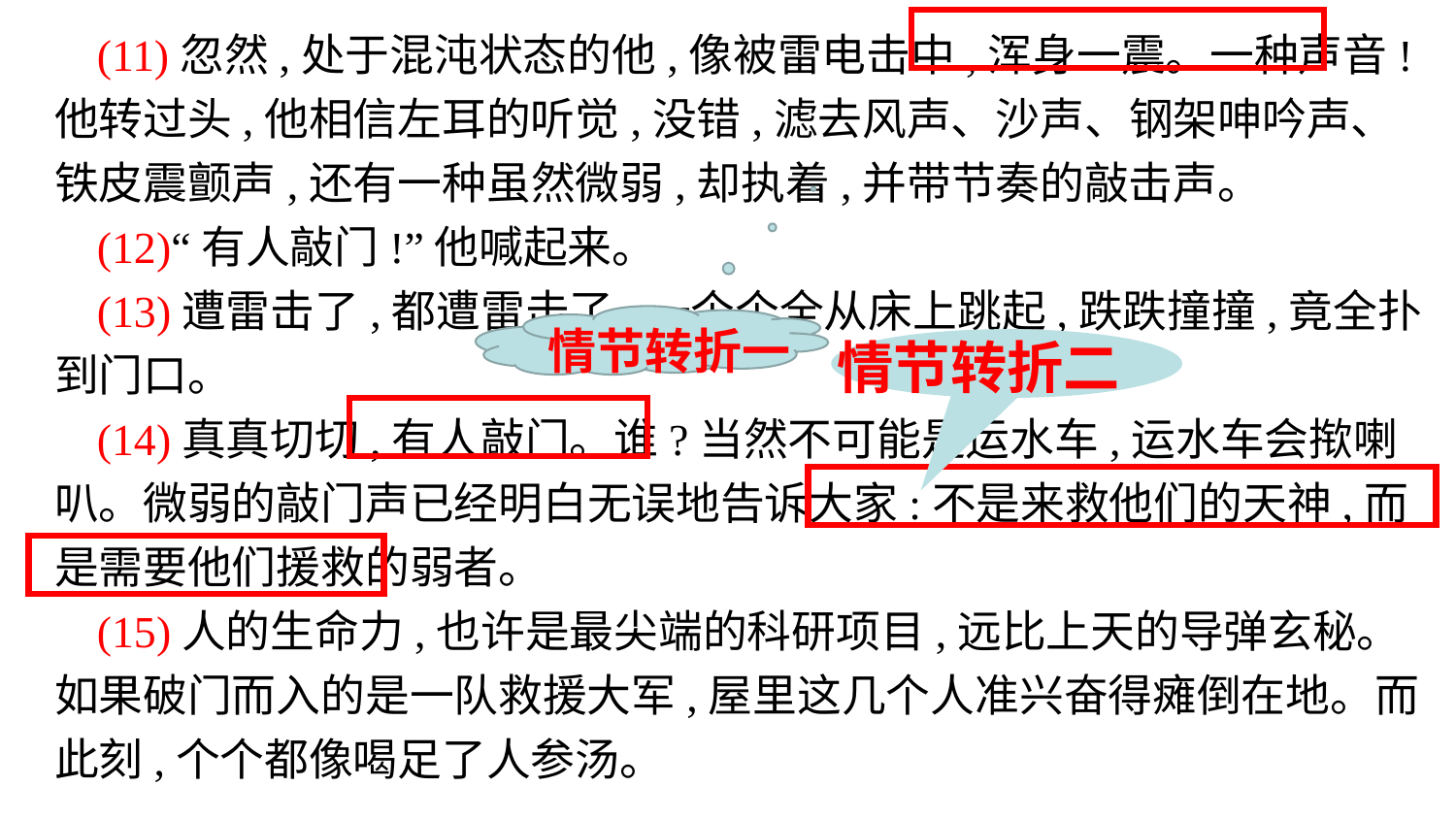

(11)忽然,处于混沌状态的他,像被雷电击中,浑身一震。一种声音!他转过头,他相信左耳的听觉,没错,滤去风声、沙声、钢架呻吟声、铁皮震颤声,还有一种虽然微弱,却执着,并带节奏的敲击声。
(12)“有人敲门!”他喊起来。
(13)遭雷击了,都遭雷击了,一个个全从床上跳起,跌跌撞撞,竟全扑到门口。
(14)真真切切,有人敲门。谁?当然不可能是运水车,运水车会揿喇叭。微弱的敲门声已经明白无误地告诉大家:不是来救他们的天神,而是需要他们援救的弱者。
(15)人的生命力,也许是最尖端的科研项目,远比上天的导弹玄秘。如果破门而入的是一队救援大军,屋里这几个人准兴奋得瘫倒在地。而此刻,个个都像喝足了人参汤。

-7-

情节转折一
情节转折二